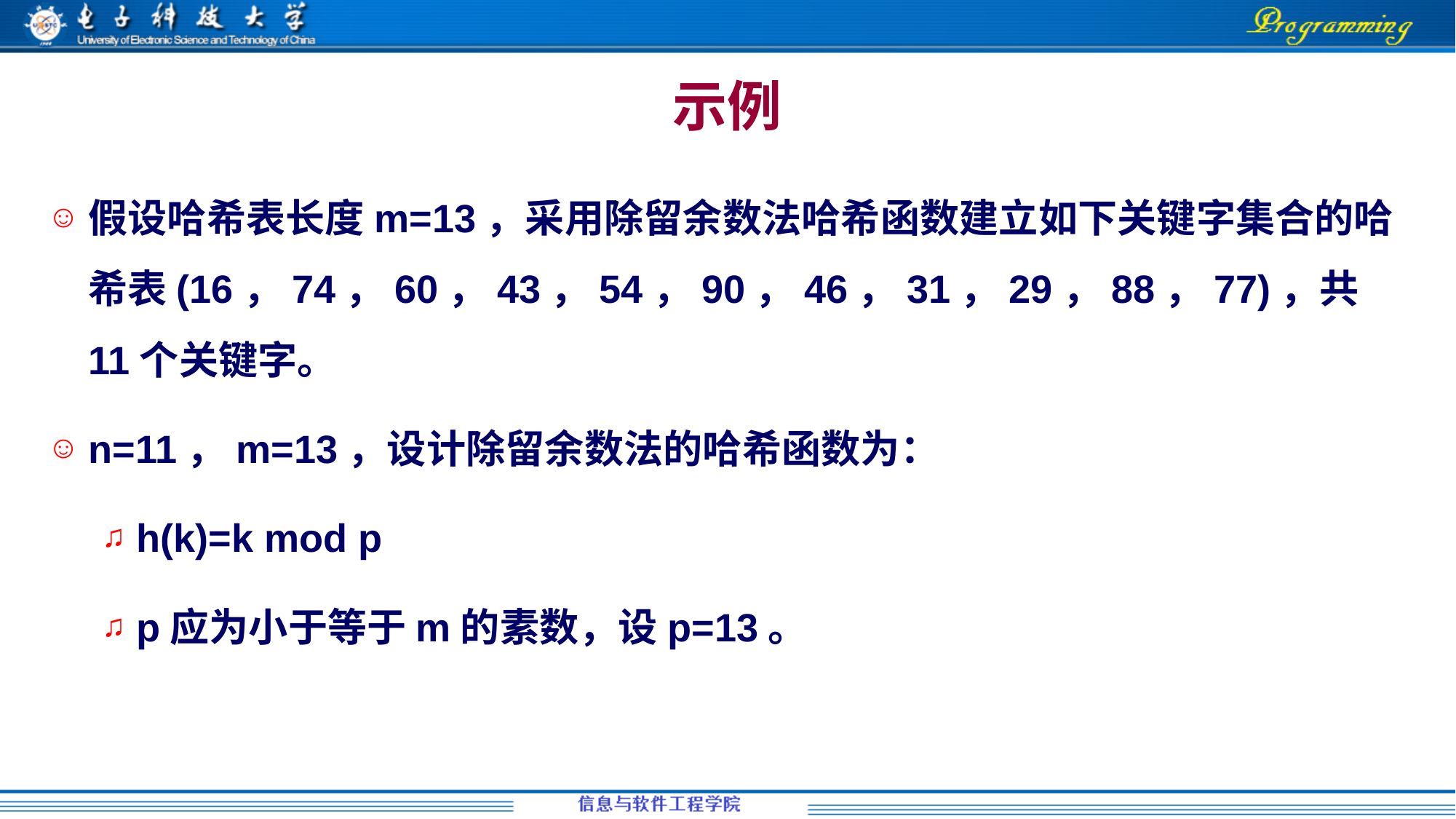

# 示例
假设哈希表长度m=13，采用除留余数法哈希函数建立如下关键字集合的哈希表(16，74，60，43，54，90，46，31，29，88，77)，共11个关键字。
n=11，m=13，设计除留余数法的哈希函数为：
h(k)=k mod p
p应为小于等于m的素数，设p=13。